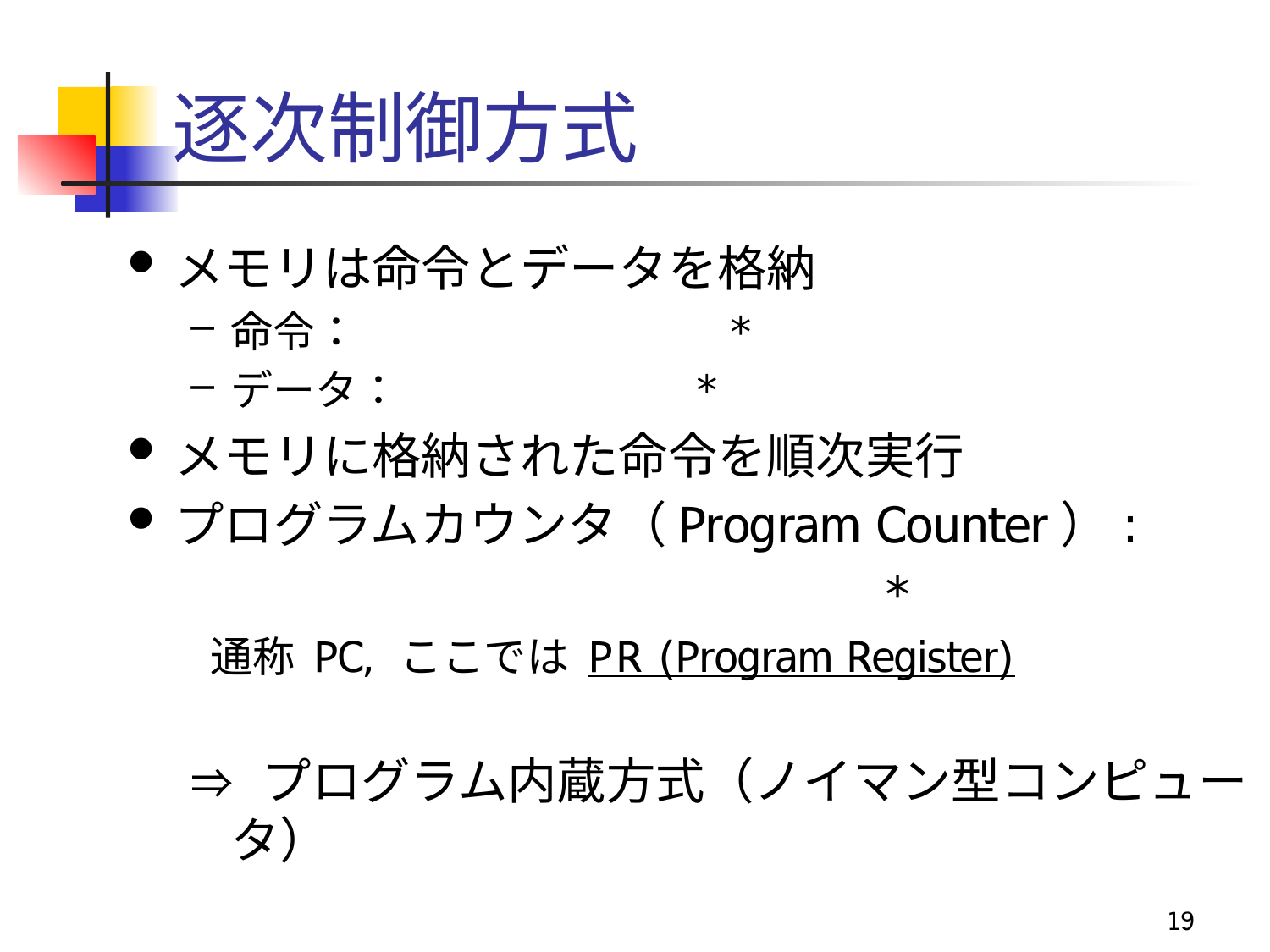

逐次制御方式
メモリは命令とデータを格納
命令：                                      *
データ：                              *
メモリに格納された命令を順次実行
プログラムカウンタ（Program Counter）:
                                                 *
 通称 PC, ここでは PR (Program Register)

⇒  プログラム内蔵方式（ノイマン型コンピュータ）
19